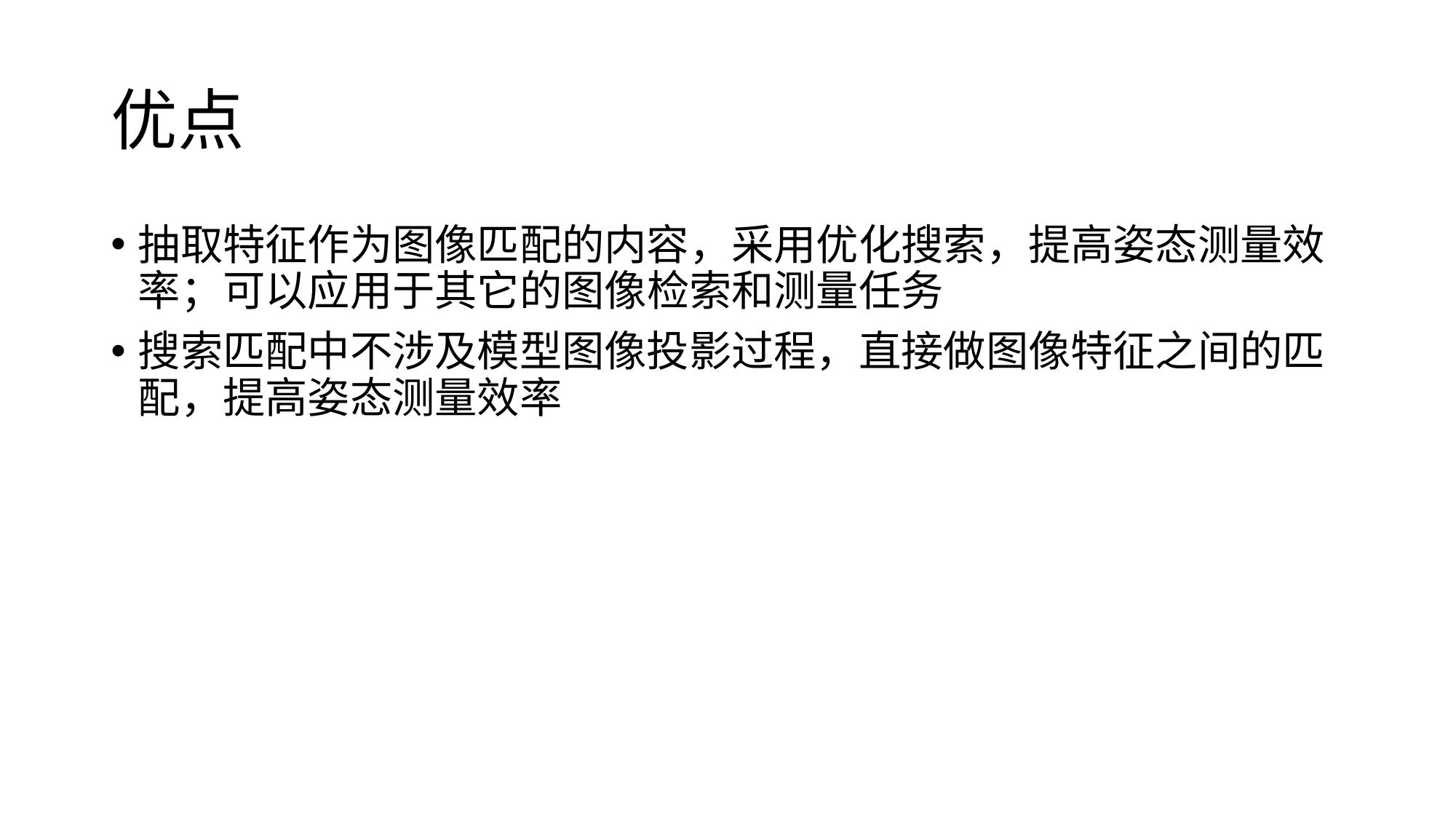

# 优点
抽取特征作为图像匹配的内容，采用优化搜索，提高姿态测量效率；可以应用于其它的图像检索和测量任务
搜索匹配中不涉及模型图像投影过程，直接做图像特征之间的匹配，提高姿态测量效率